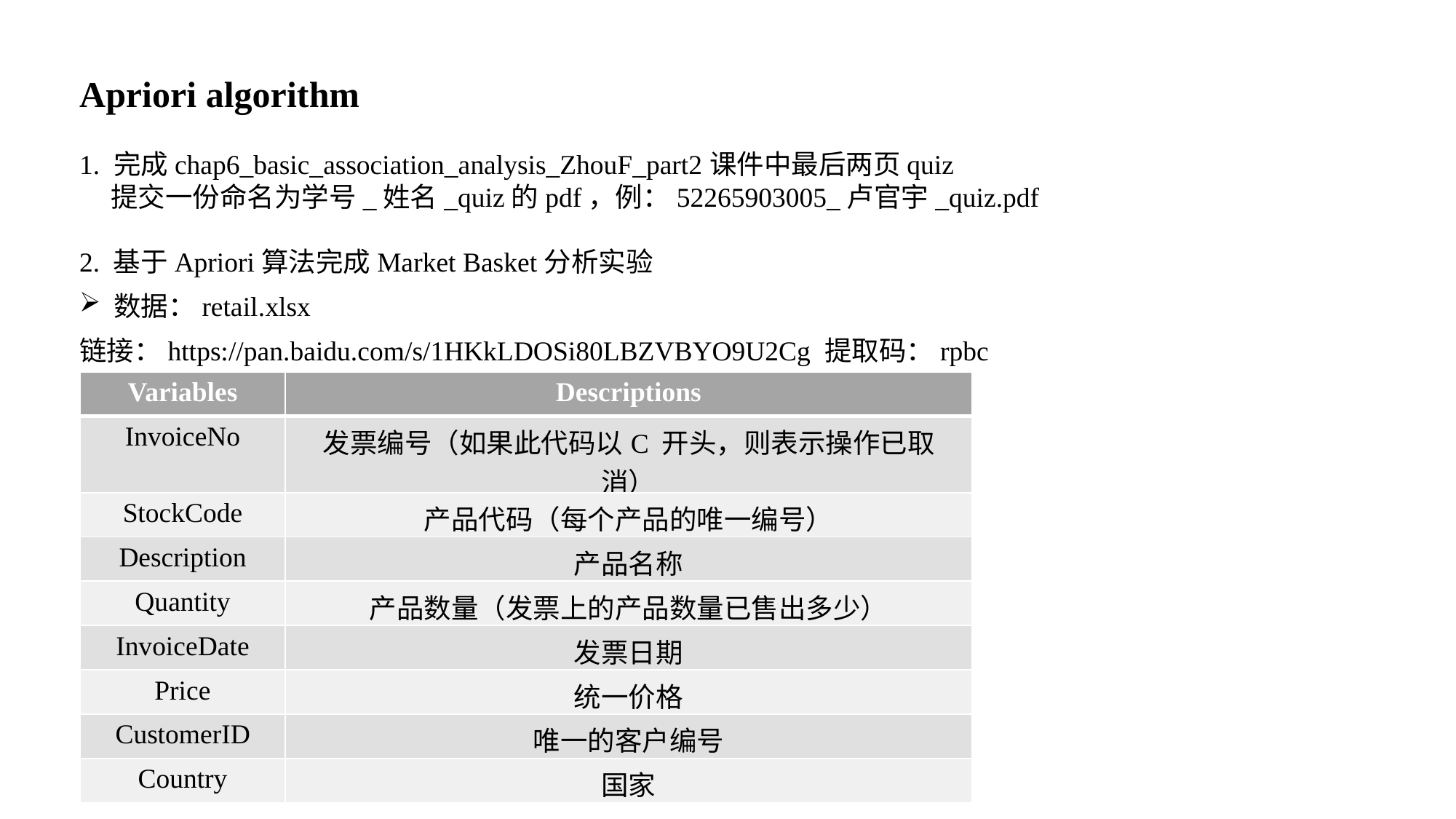

Apriori algorithm
1. 完成chap6_basic_association_analysis_ZhouF_part2课件中最后两页quiz
    提交一份命名为学号_姓名_quiz的pdf，例：52265903005_卢官宇_quiz.pdf
2. 基于Apriori算法完成Market Basket分析实验
数据：retail.xlsx
链接：https://pan.baidu.com/s/1HKkLDOSi80LBZVBYO9U2Cg 提取码：rpbc
| Variables | Descriptions |
| --- | --- |
| InvoiceNo | 发票编号（如果此代码以C 开头，则表示操作已取消） |
| StockCode | 产品代码（每个产品的唯一编号） |
| Description | 产品名称 |
| Quantity | 产品数量（发票上的产品数量已售出多少） |
| InvoiceDate | 发票日期 |
| Price | 统一价格 |
| CustomerID | 唯一的客户编号 |
| Country | 国家 |